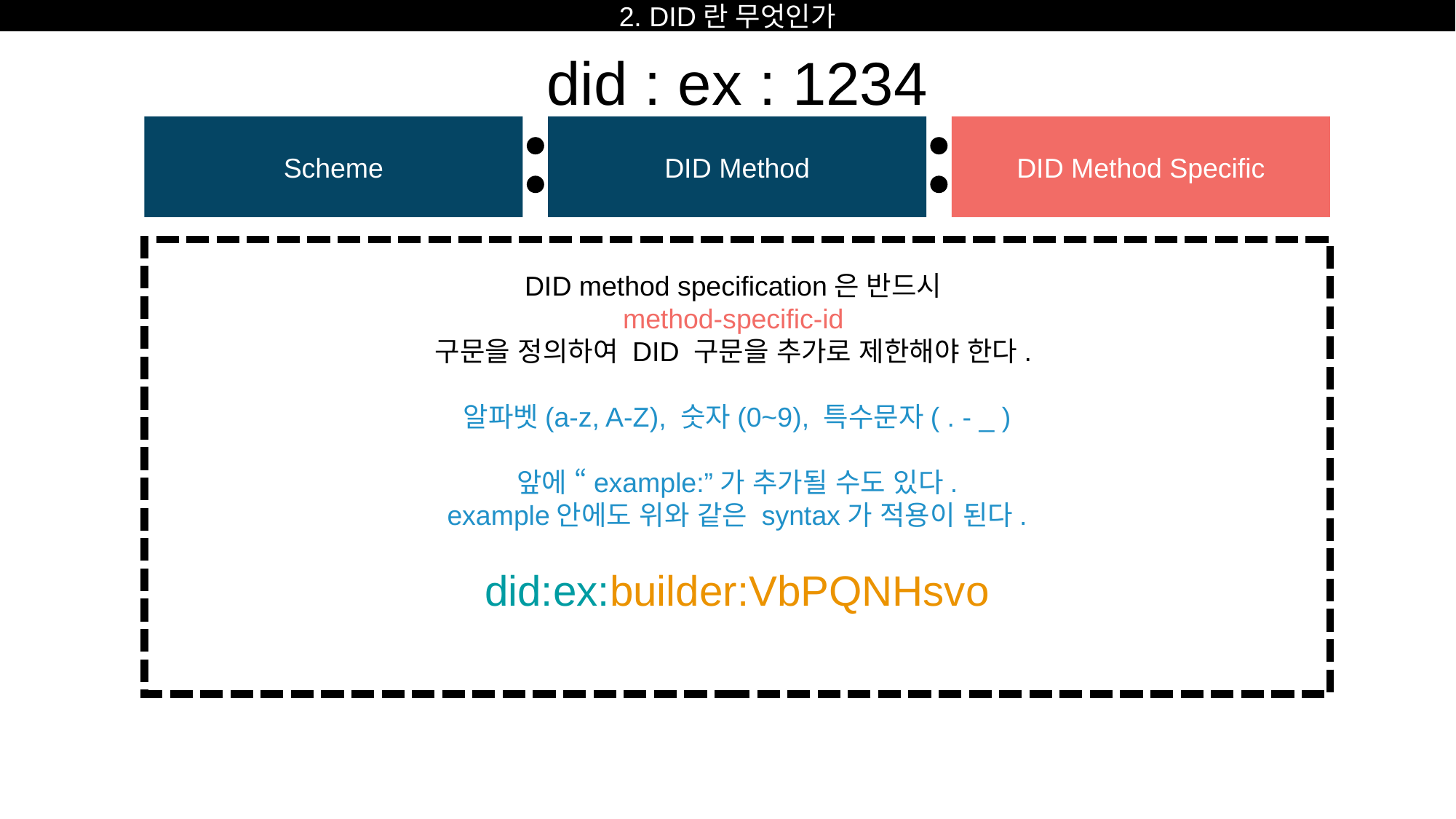

2. DID란 무엇인가
did : ex : 1234
Scheme
DID Method
DID Method Specific

DID method specification은 반드시
method-specific-id
구문을 정의하여 DID 구문을 추가로 제한해야 한다.

알파벳(a-z, A-Z), 숫자(0~9), 특수문자( . - _ )

앞에 “example:”가 추가될 수도 있다.
example안에도 위와 같은 syntax가 적용이 된다.

did:ex:builder:VbPQNHsvo